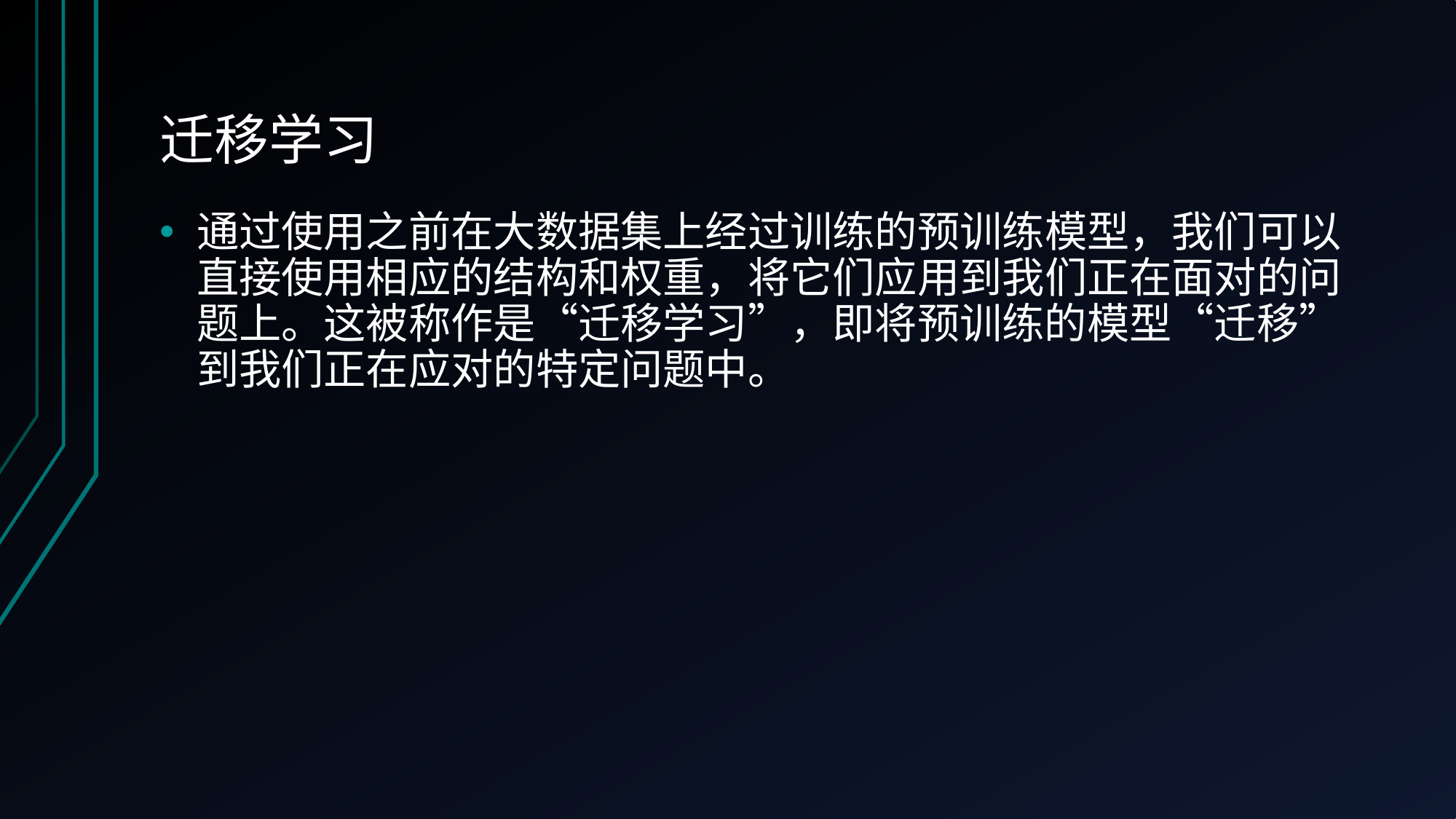

# 迁移学习
通过使用之前在大数据集上经过训练的预训练模型，我们可以直接使用相应的结构和权重，将它们应用到我们正在面对的问题上。这被称作是“迁移学习”，即将预训练的模型“迁移”到我们正在应对的特定问题中。